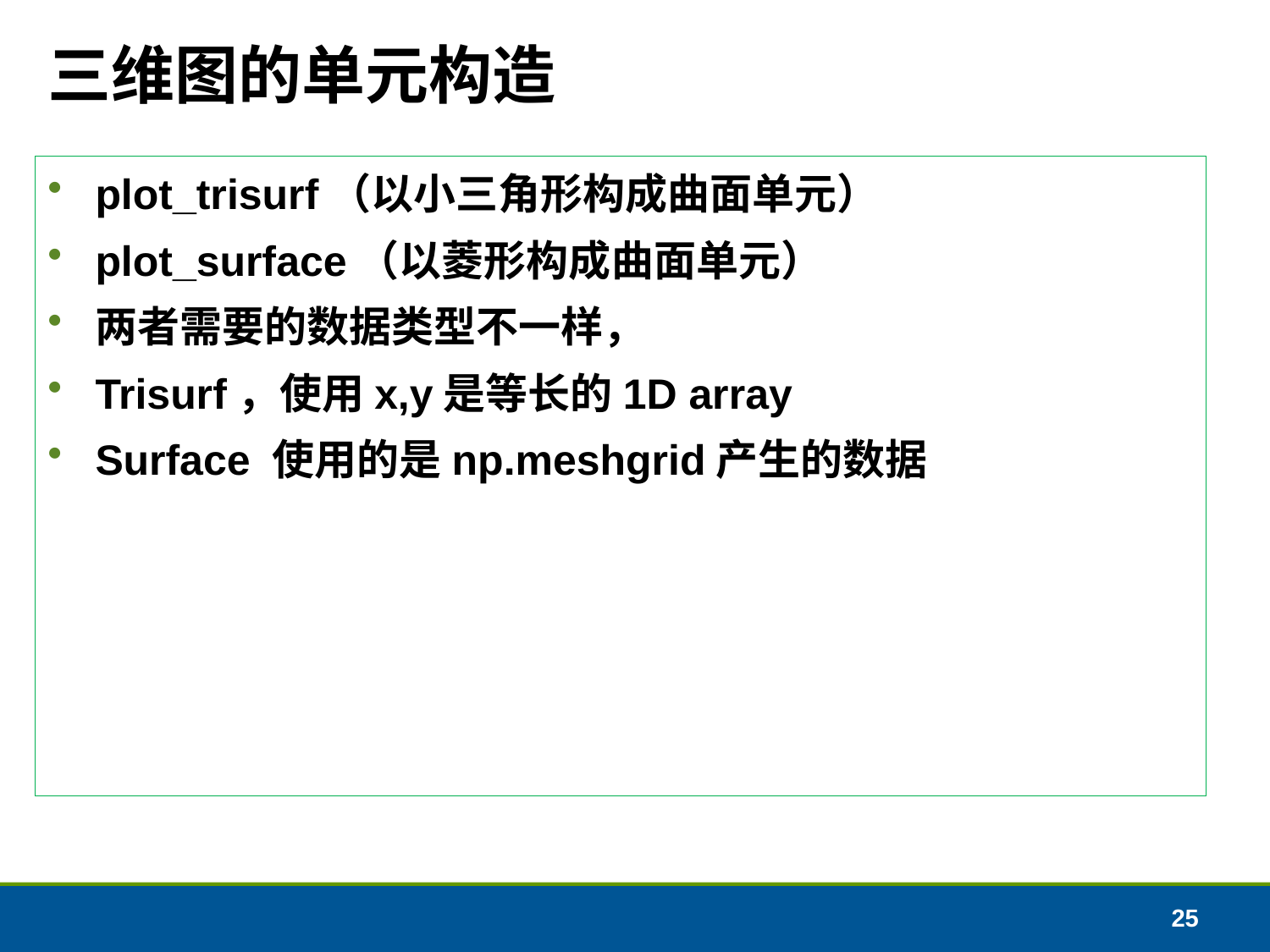

# 三维图的单元构造
plot_trisurf（以小三角形构成曲面单元）
plot_surface（以菱形构成曲面单元）
两者需要的数据类型不一样，
Trisurf，使用x,y是等长的1D array
Surface 使用的是np.meshgrid产生的数据